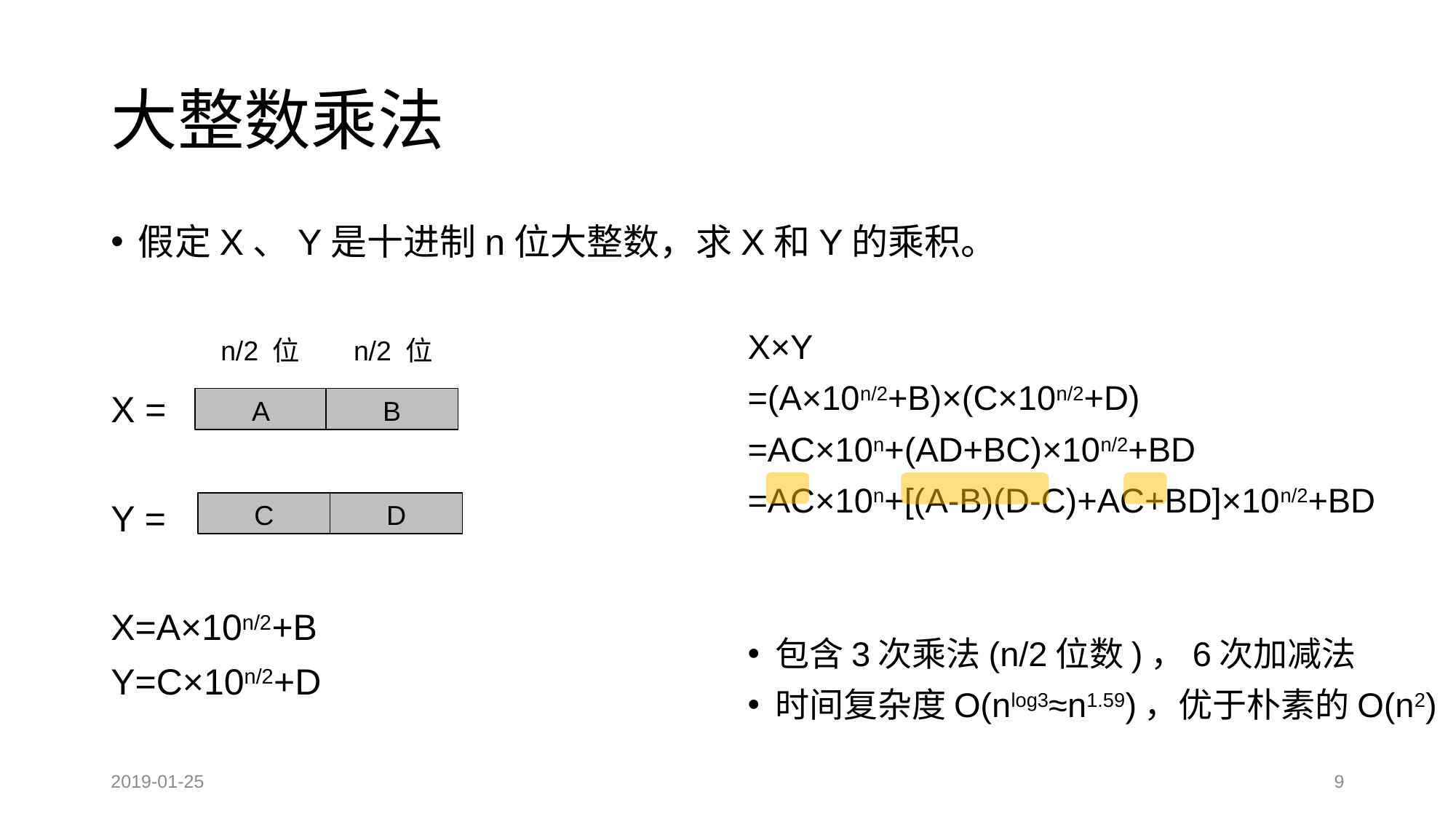

# 大整数乘法

X =

Y =

X=A×10n/2+B
Y=C×10n/2+D
假定X、Y是十进制n位大整数，求X和Y的乘积。

X×Y
=(A×10n/2+B)×(C×10n/2+D)
=AC×10n+(AD+BC)×10n/2+BD
=AC×10n+[(A-B)(D-C)+AC+BD]×10n/2+BD

包含3次乘法(n/2位数)，6次加减法
时间复杂度O(nlog3≈n1.59)，优于朴素的O(n2)

n/2 位
n/2 位
A
B

C
D
2019-01-25
9